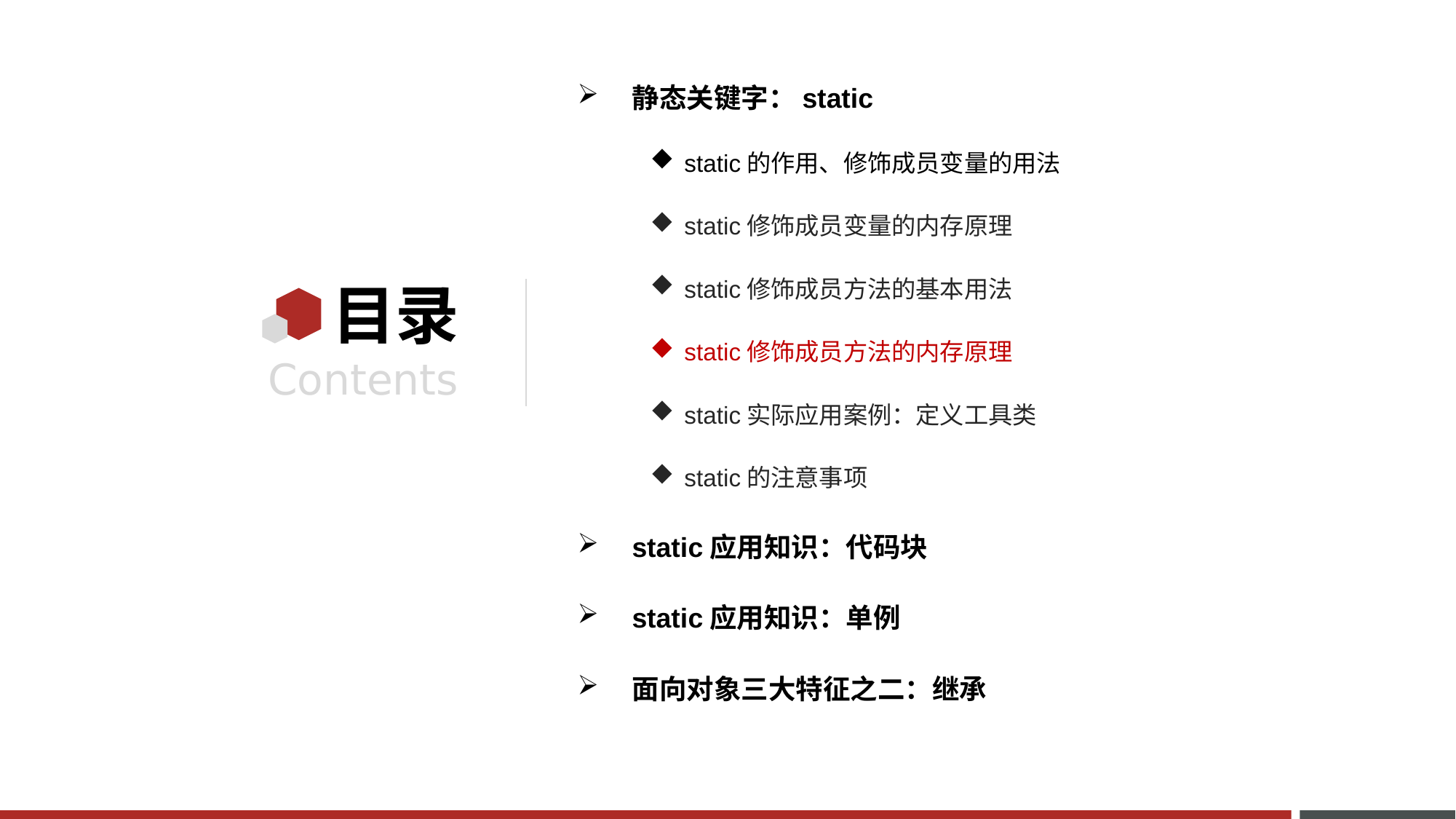

静态关键字：static
static的作用、修饰成员变量的用法
static修饰成员变量的内存原理
static修饰成员方法的基本用法
static修饰成员方法的内存原理
static实际应用案例：定义工具类
static的注意事项
static应用知识：代码块
static应用知识：单例
面向对象三大特征之二：继承